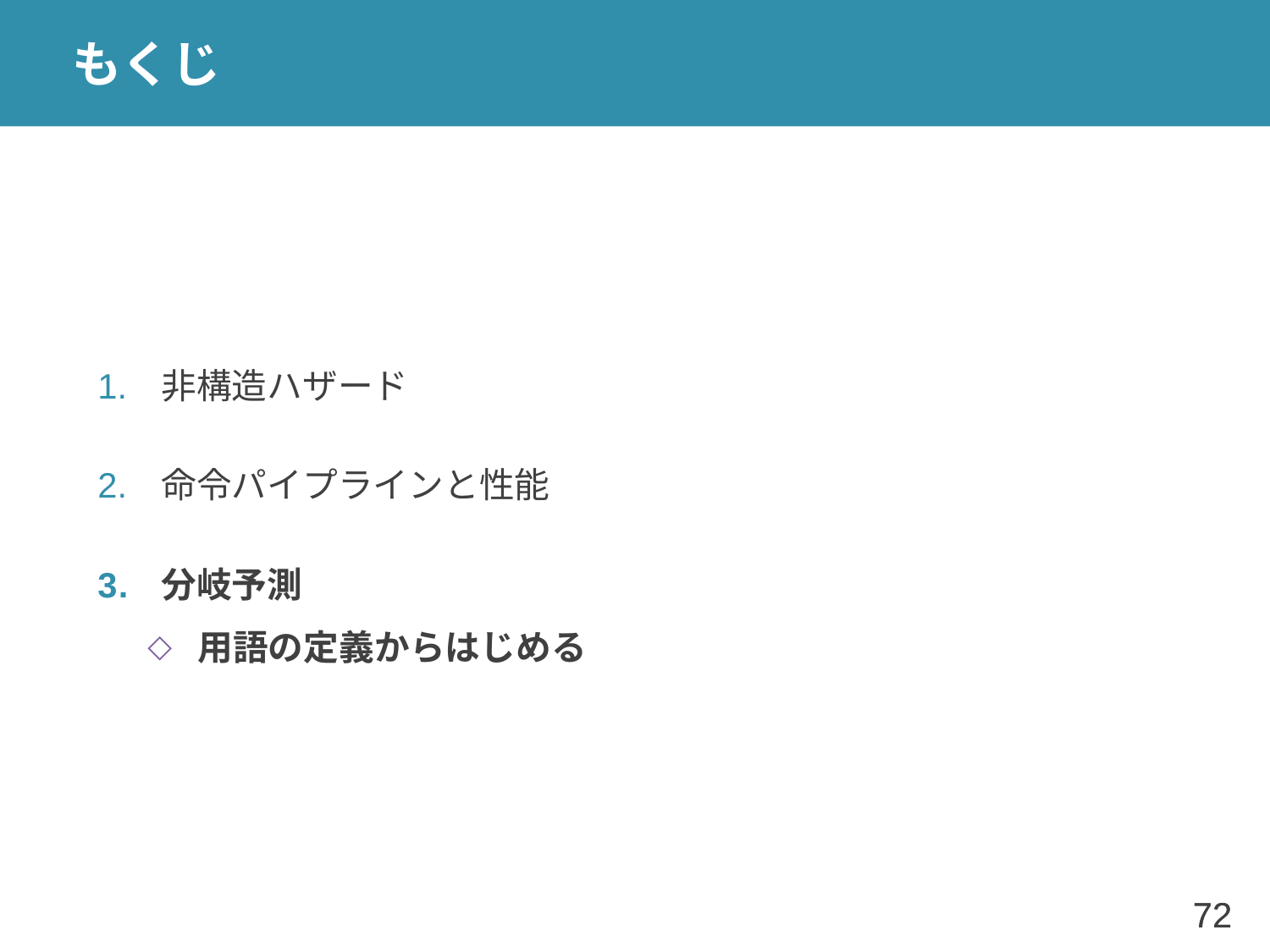

# もくじ
非構造ハザード
命令パイプラインと性能
分岐予測
用語の定義からはじめる